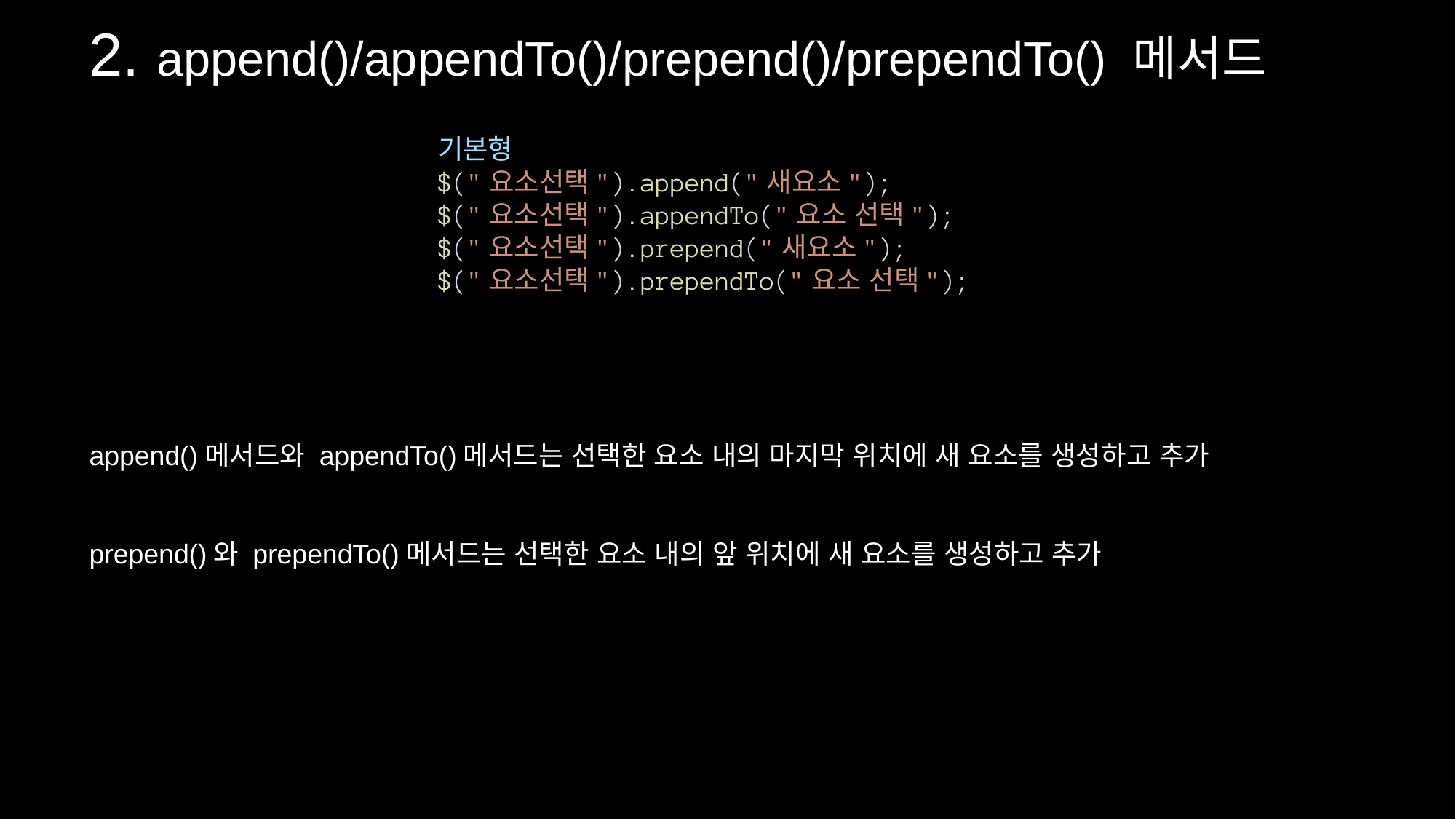

2. append()/appendTo()/prepend()/prependTo() 메서드
기본형
$("요소선택").append("새요소");
$("요소선택").appendTo("요소 선택");
$("요소선택").prepend("새요소");
$("요소선택").prependTo("요소 선택");
append()메서드와 appendTo()메서드는 선택한 요소 내의 마지막 위치에 새 요소를 생성하고 추가

prepend()와 prependTo()메서드는 선택한 요소 내의 앞 위치에 새 요소를 생성하고 추가